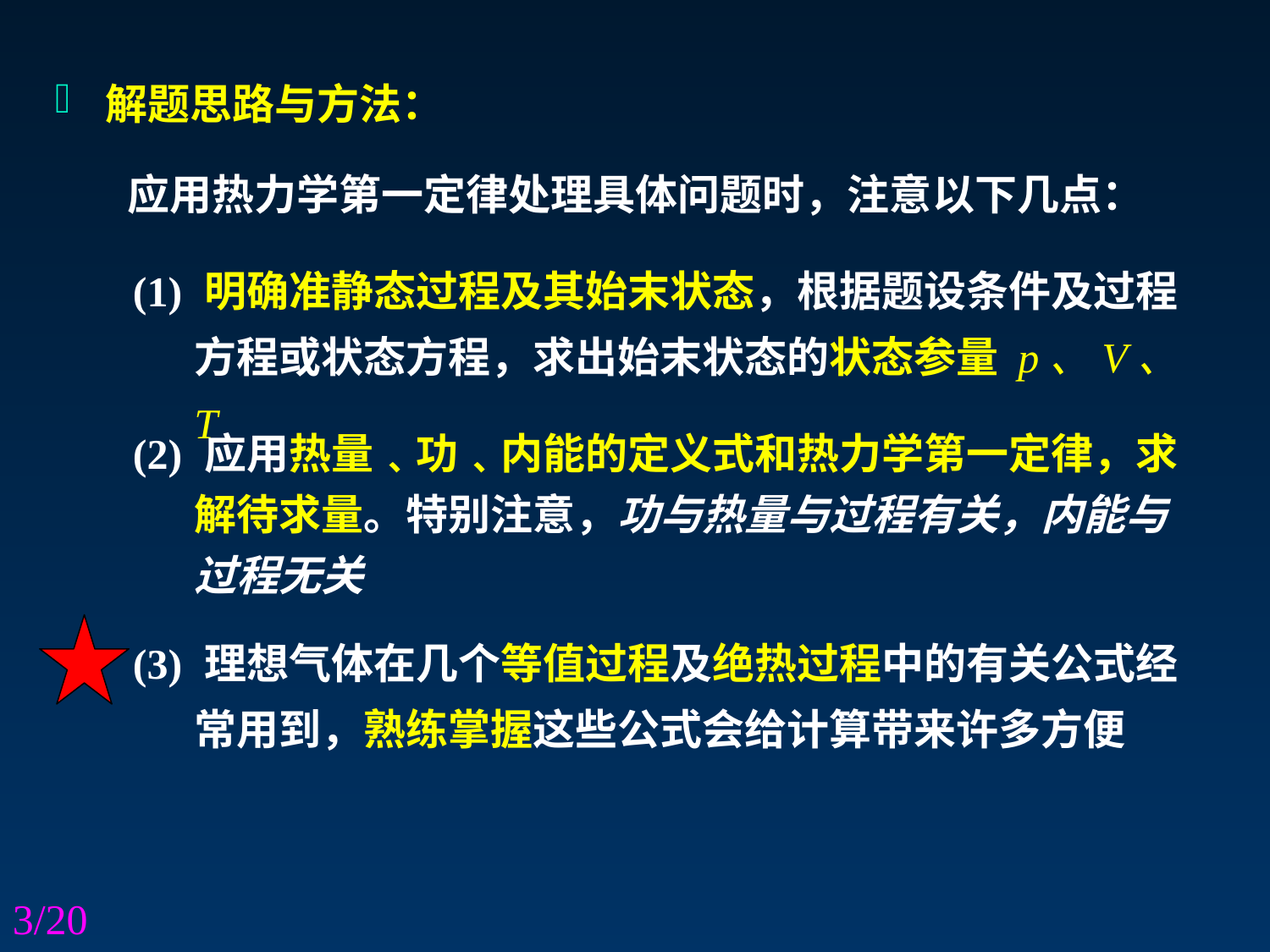

解题思路与方法：
应用热力学第一定律处理具体问题时，注意以下几点：
(1) 明确准静态过程及其始末状态，根据题设条件及过程方程或状态方程，求出始末状态的状态参量 p、V、T
(2) 应用热量﹑功﹑内能的定义式和热力学第一定律，求解待求量。特别注意，功与热量与过程有关，内能与过程无关

(3) 理想气体在几个等值过程及绝热过程中的有关公式经常用到，熟练掌握这些公式会给计算带来许多方便
3/20